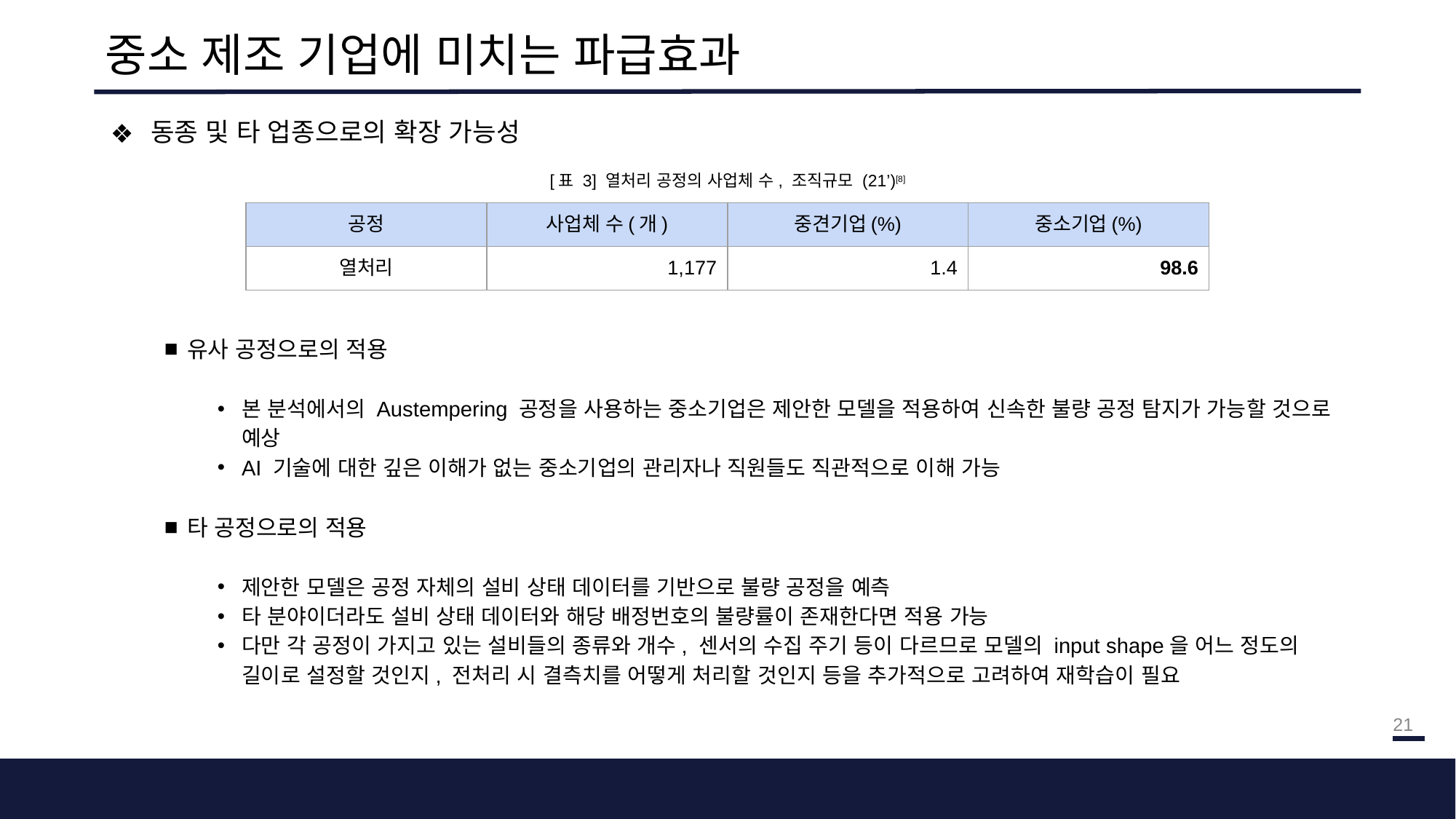

# 중소 제조 기업에 미치는 파급효과
동종 및 타 업종으로의 확장 가능성
[표 3] 열처리 공정의 사업체 수, 조직규모 (21’)[8]
| 공정 | 사업체 수(개) | 중견기업(%) | 중소기업(%) |
| --- | --- | --- | --- |
| 열처리 | 1,177 | 1.4 | 98.6 |
유사 공정으로의 적용

본 분석에서의 Austempering 공정을 사용하는 중소기업은 제안한 모델을 적용하여 신속한 불량 공정 탐지가 가능할 것으로 예상
AI 기술에 대한 깊은 이해가 없는 중소기업의 관리자나 직원들도 직관적으로 이해 가능

타 공정으로의 적용

제안한 모델은 공정 자체의 설비 상태 데이터를 기반으로 불량 공정을 예측
타 분야이더라도 설비 상태 데이터와 해당 배정번호의 불량률이 존재한다면 적용 가능
다만 각 공정이 가지고 있는 설비들의 종류와 개수, 센서의 수집 주기 등이 다르므로 모델의 input shape을 어느 정도의 길이로 설정할 것인지, 전처리 시 결측치를 어떻게 처리할 것인지 등을 추가적으로 고려하여 재학습이 필요
21